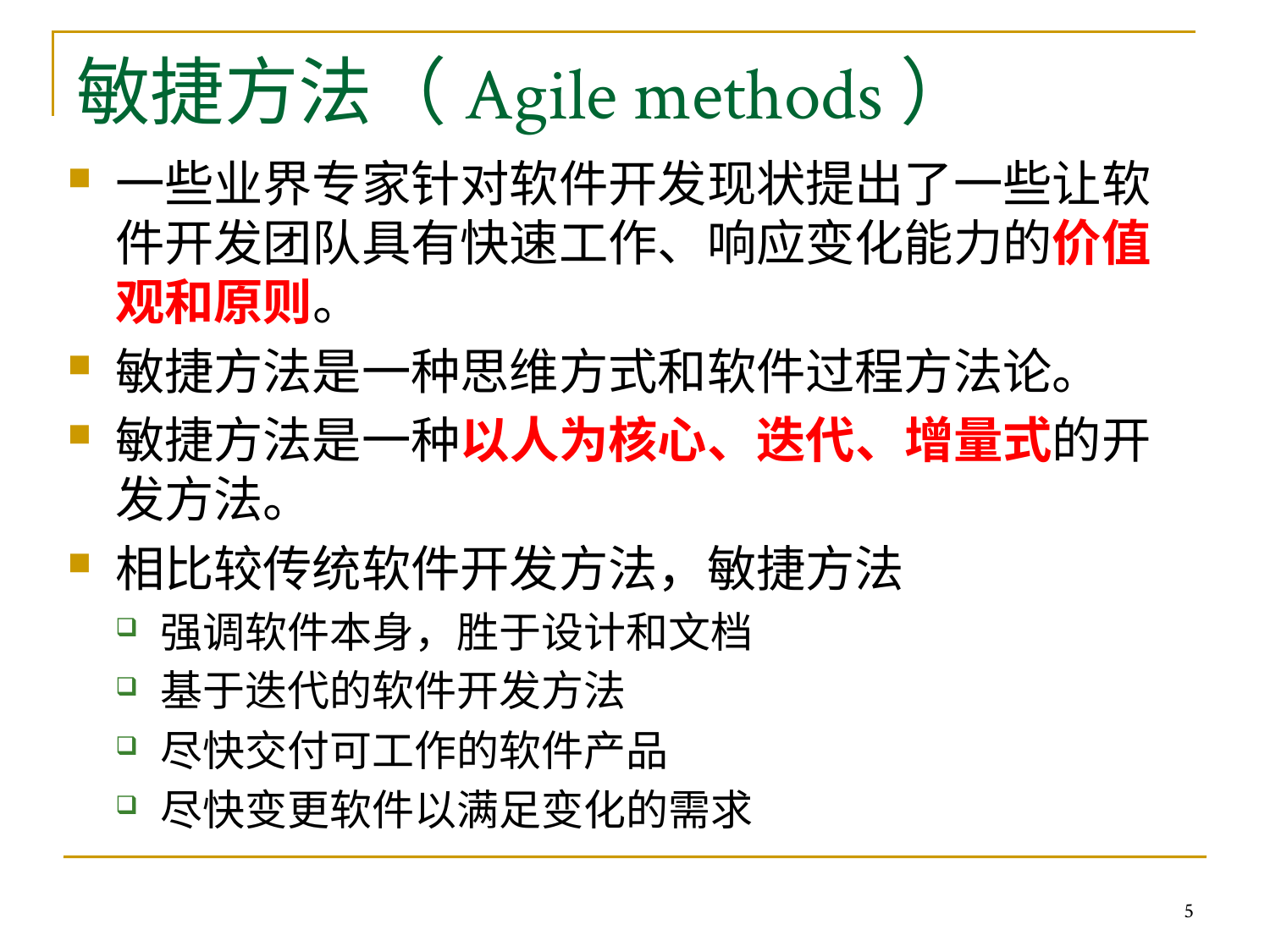

# 敏捷方法（Agile methods）
一些业界专家针对软件开发现状提出了一些让软件开发团队具有快速工作、响应变化能力的价值观和原则。
敏捷方法是一种思维方式和软件过程方法论。
敏捷方法是一种以人为核心、迭代、增量式的开发方法。
相比较传统软件开发方法，敏捷方法
强调软件本身，胜于设计和文档
基于迭代的软件开发方法
尽快交付可工作的软件产品
尽快变更软件以满足变化的需求
5